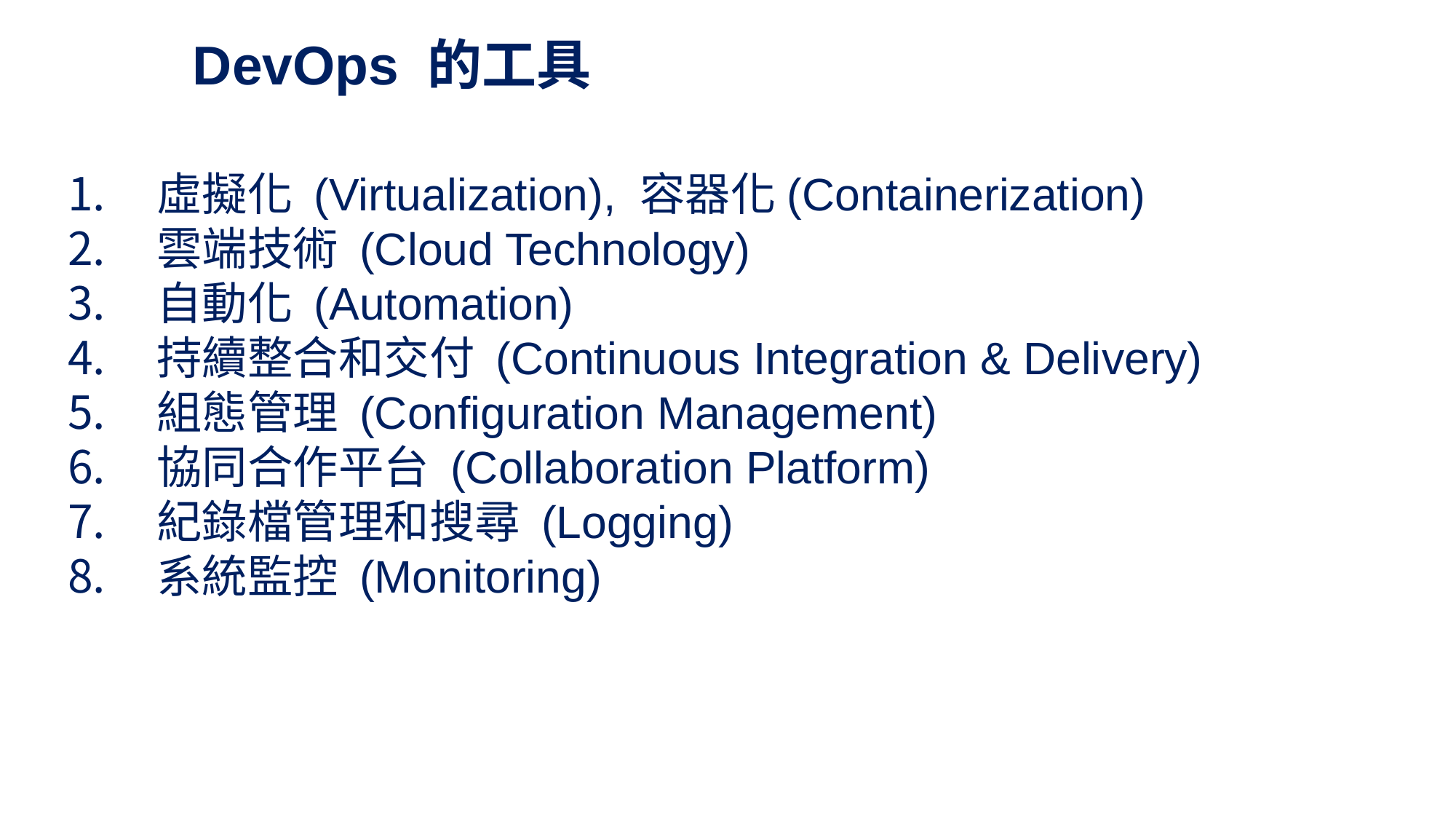

# DevOps 的工具
虛擬化 (Virtualization), 容器化(Containerization)
雲端技術 (Cloud Technology)
自動化 (Automation)
持續整合和交付 (Continuous Integration & Delivery)
組態管理 (Configuration Management)
協同合作平台 (Collaboration Platform)
紀錄檔管理和搜尋 (Logging)
系統監控 (Monitoring)